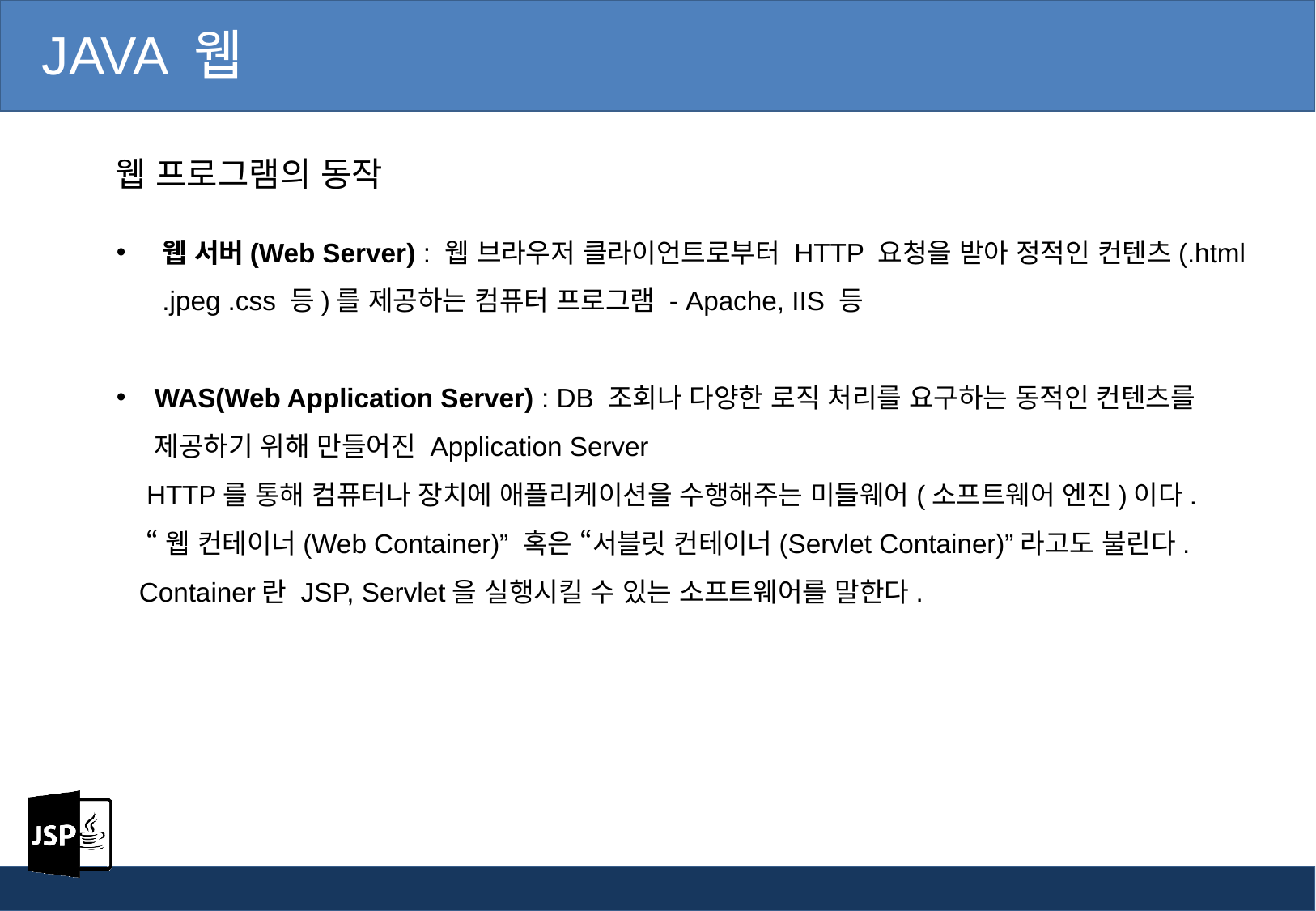

JAVA 웹
웹 프로그램의 동작
웹 서버(Web Server) : 웹 브라우저 클라이언트로부터 HTTP 요청을 받아 정적인 컨텐츠(.html .jpeg .css 등)를 제공하는 컴퓨터 프로그램 - Apache, IIS 등

WAS(Web Application Server) : DB 조회나 다양한 로직 처리를 요구하는 동적인 컨텐츠를 제공하기 위해 만들어진 Application Server
    HTTP를 통해 컴퓨터나 장치에 애플리케이션을 수행해주는 미들웨어(소프트웨어 엔진)이다.
    “웹 컨테이너(Web Container)” 혹은 “서블릿 컨테이너(Servlet Container)”라고도 불린다.
   Container란 JSP, Servlet을 실행시킬 수 있는 소프트웨어를 말한다.